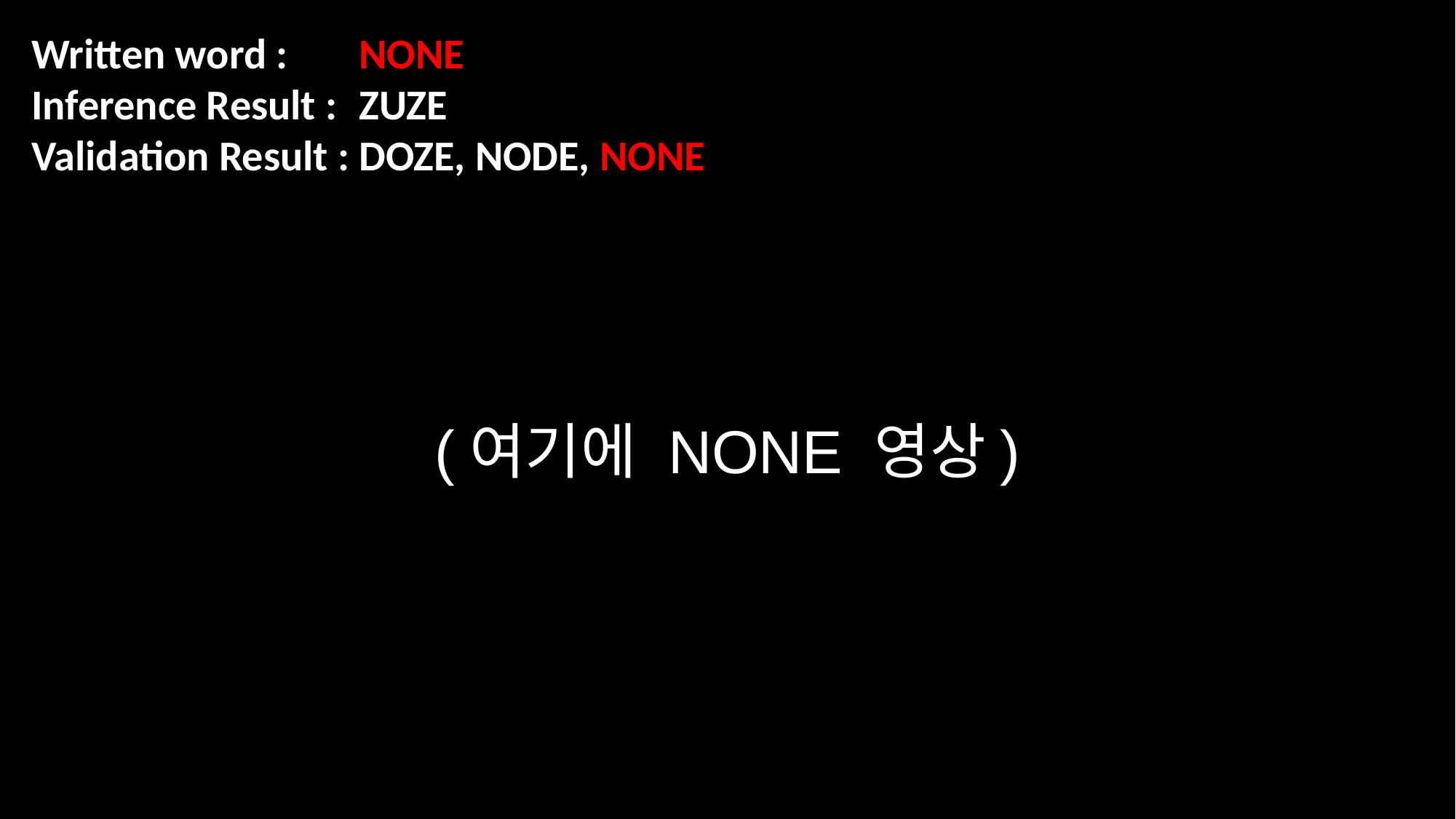

Written word : 	NONE
Inference Result : 	ZUZE
Validation Result :	DOZE, NODE, NONE

(여기에 NONE 영상)